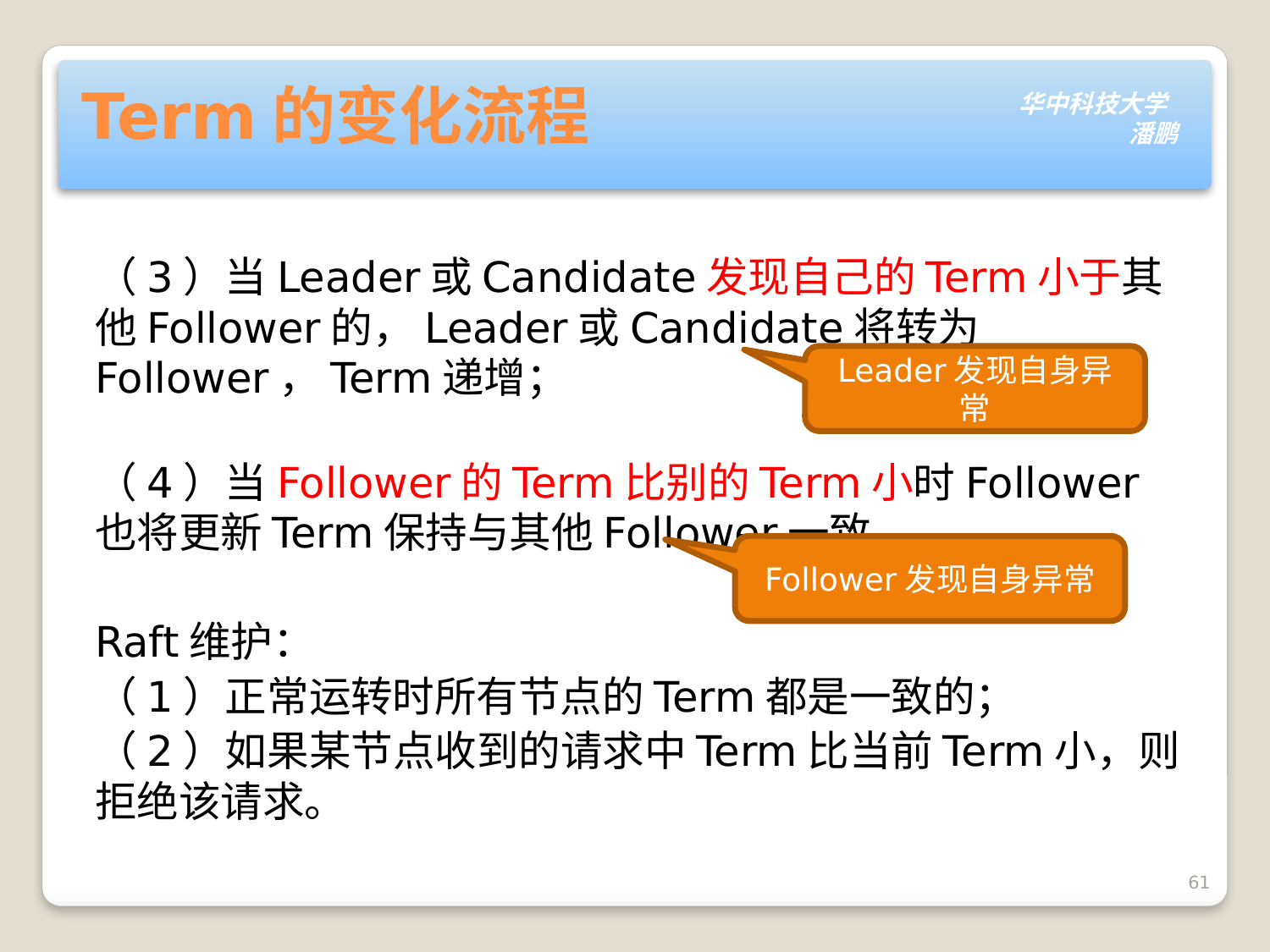

# Term的变化流程
（3）当Leader或Candidate发现自己的Term小于其他Follower的，Leader或Candidate将转为Follower，Term递增；
（4）当Follower的Term比别的Term小时Follower也将更新Term保持与其他Follower一致。

Raft维护：
（1）正常运转时所有节点的Term都是一致的；
（2）如果某节点收到的请求中Term比当前Term小，则拒绝该请求。

Leader发现自身异常
Follower发现自身异常
61